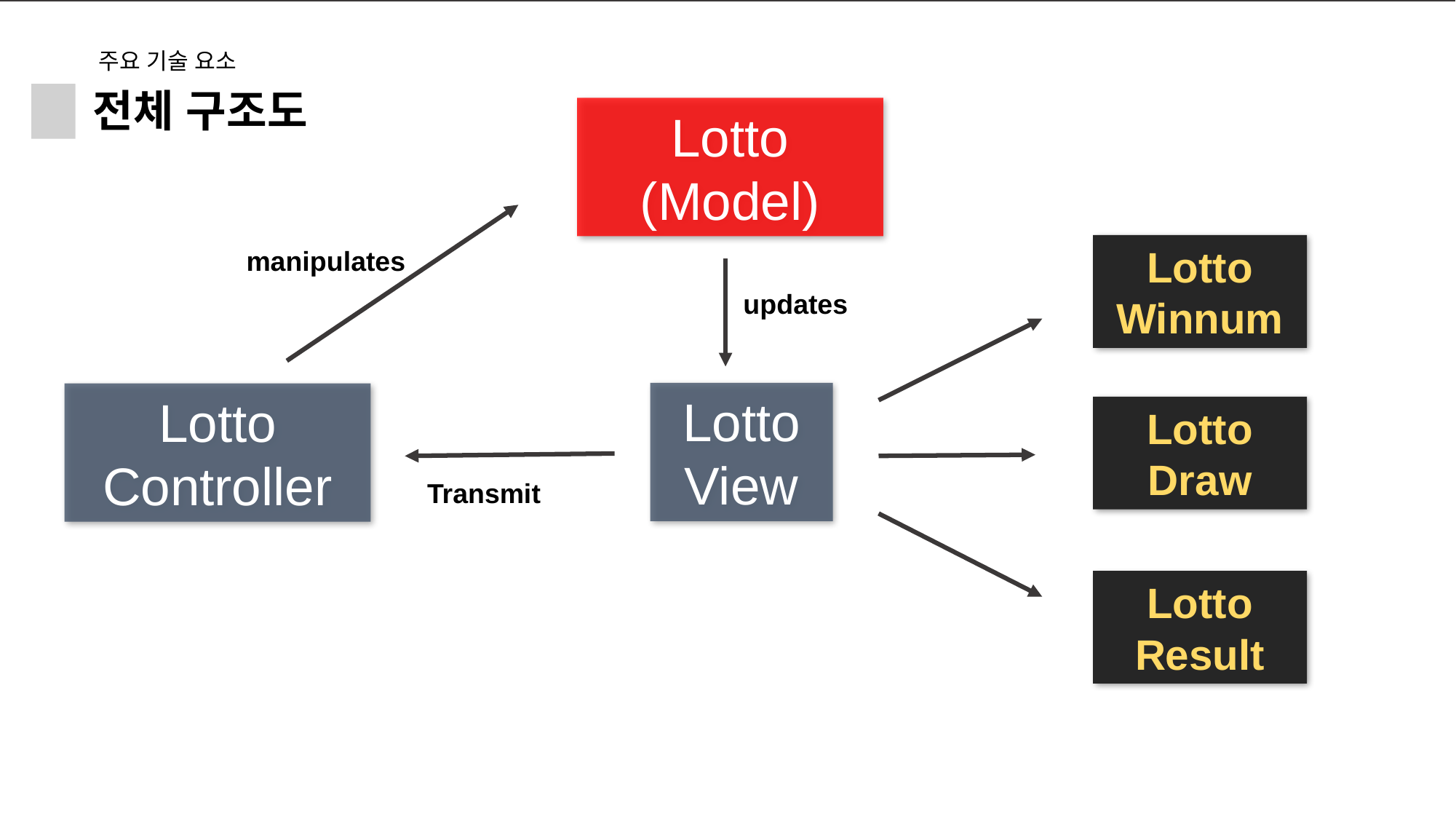

주요 기술 요소
전체 구조도

Lotto
(Model)
Lotto Winnum
manipulates
updates
Lotto View
Lotto Controller
Lotto Draw
Transmit
Lotto
Result